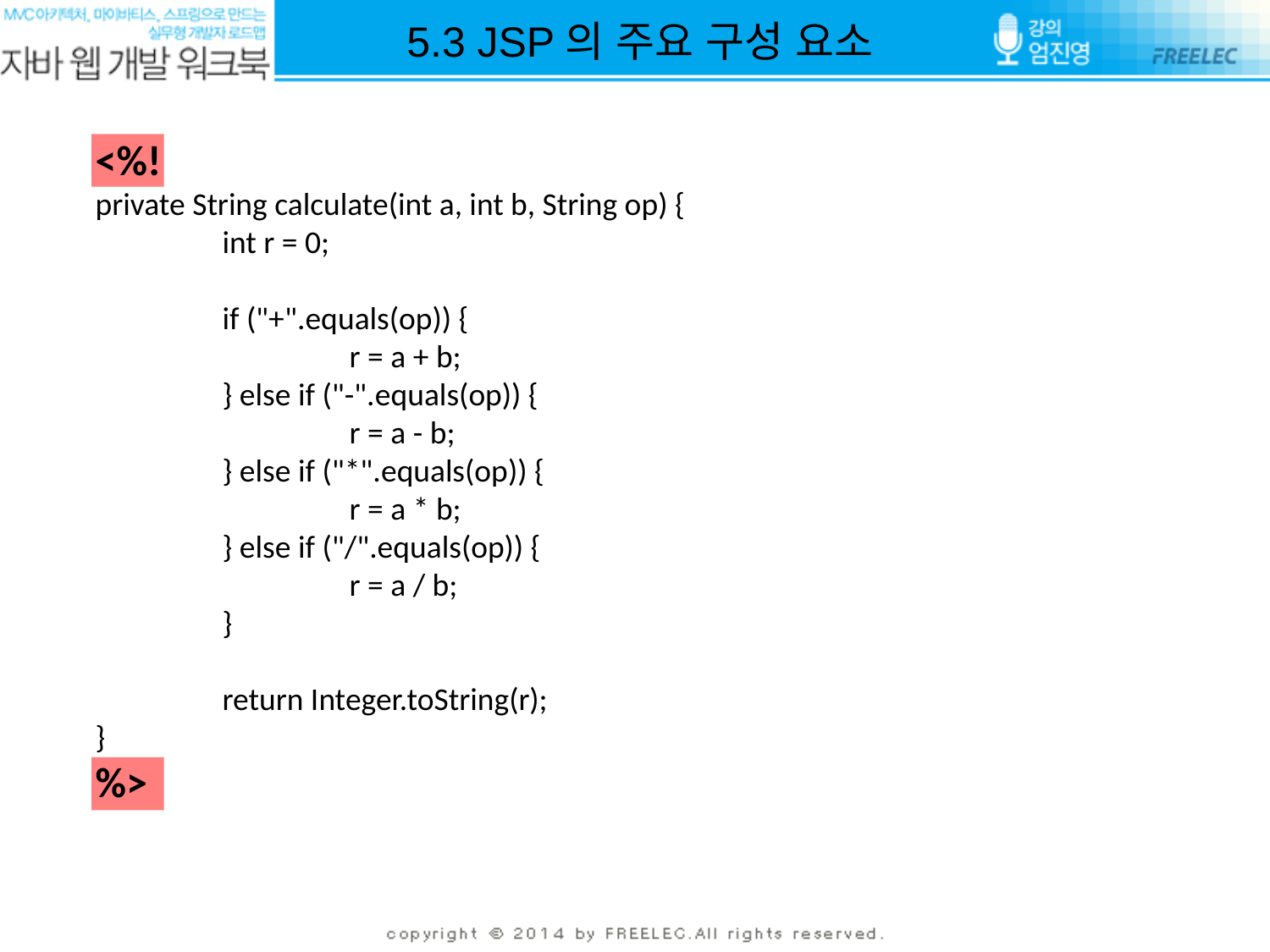

5.3 JSP의 주요 구성 요소
<%!
private String calculate(int a, int b, String op) {
	int r = 0;

	if ("+".equals(op)) {
		r = a + b;
	} else if ("-".equals(op)) {
		r = a - b;
	} else if ("*".equals(op)) {
		r = a * b;
	} else if ("/".equals(op)) {
		r = a / b;
	}

	return Integer.toString(r);
}
%>